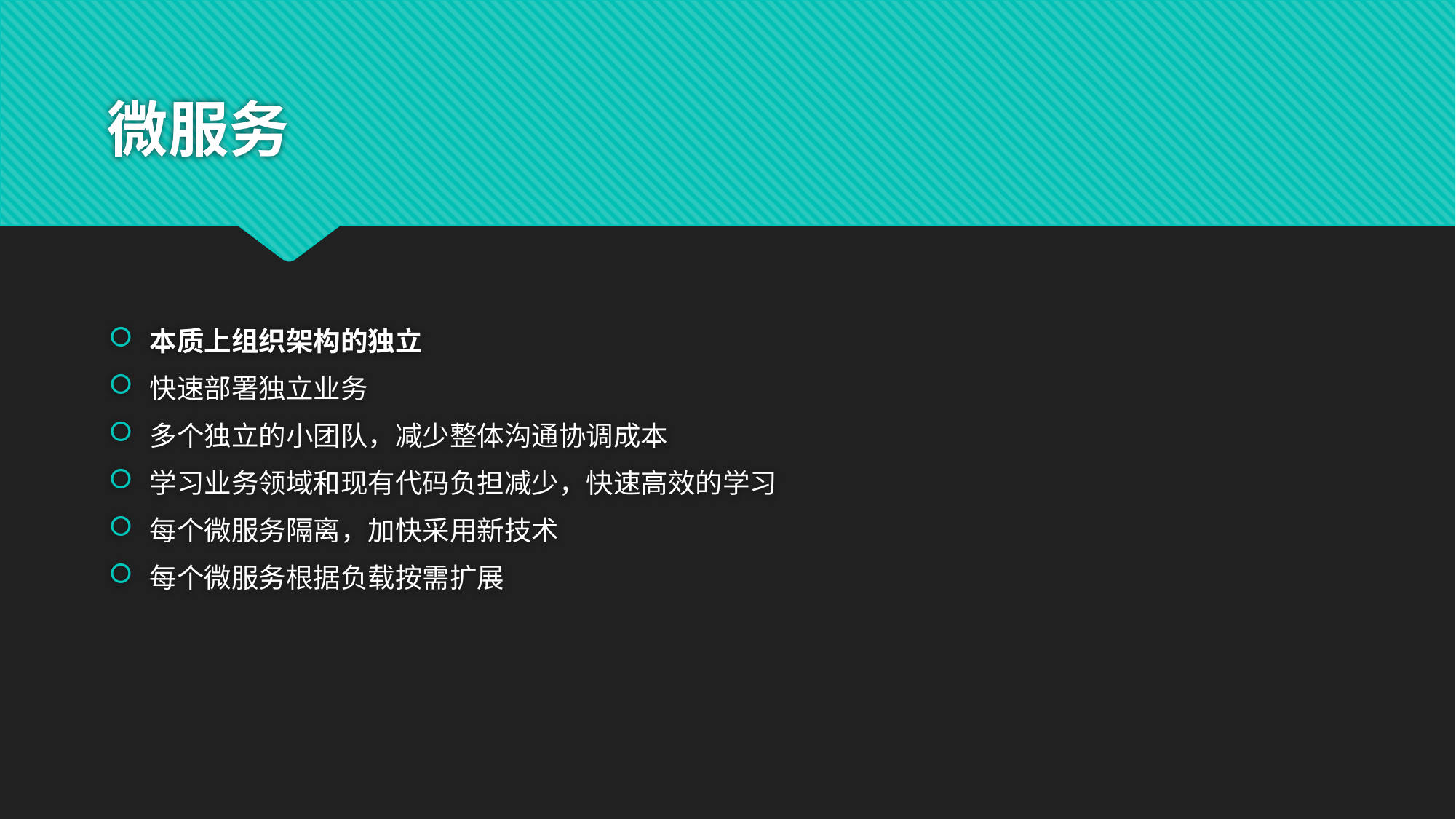

# 微服务
本质上组织架构的独立
快速部署独立业务
多个独立的小团队，减少整体沟通协调成本
学习业务领域和现有代码负担减少，快速高效的学习
每个微服务隔离，加快采用新技术
每个微服务根据负载按需扩展